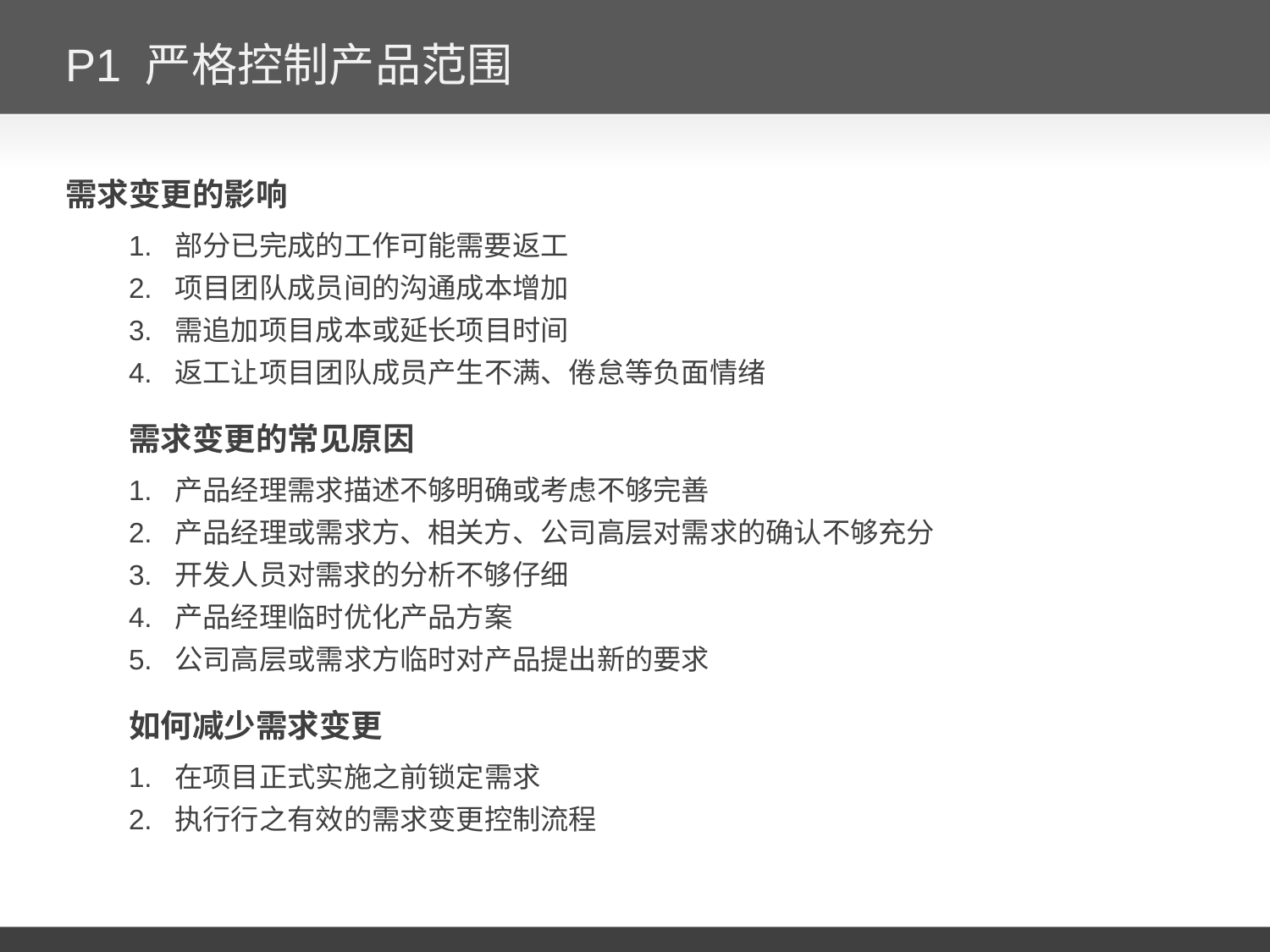

# P1 严格控制产品范围
需求变更的影响
1.  部分已完成的工作可能需要返工
2.  项目团队成员间的沟通成本增加
3.  需追加项目成本或延长项目时间
4.  返工让项目团队成员产生不满、倦怠等负面情绪
需求变更的常见原因
1.  产品经理需求描述不够明确或考虑不够完善
2.  产品经理或需求方、相关方、公司高层对需求的确认不够充分
3.  开发人员对需求的分析不够仔细
4.  产品经理临时优化产品方案
5.  公司高层或需求方临时对产品提出新的要求
如何减少需求变更
1.  在项目正式实施之前锁定需求
2.  执行行之有效的需求变更控制流程